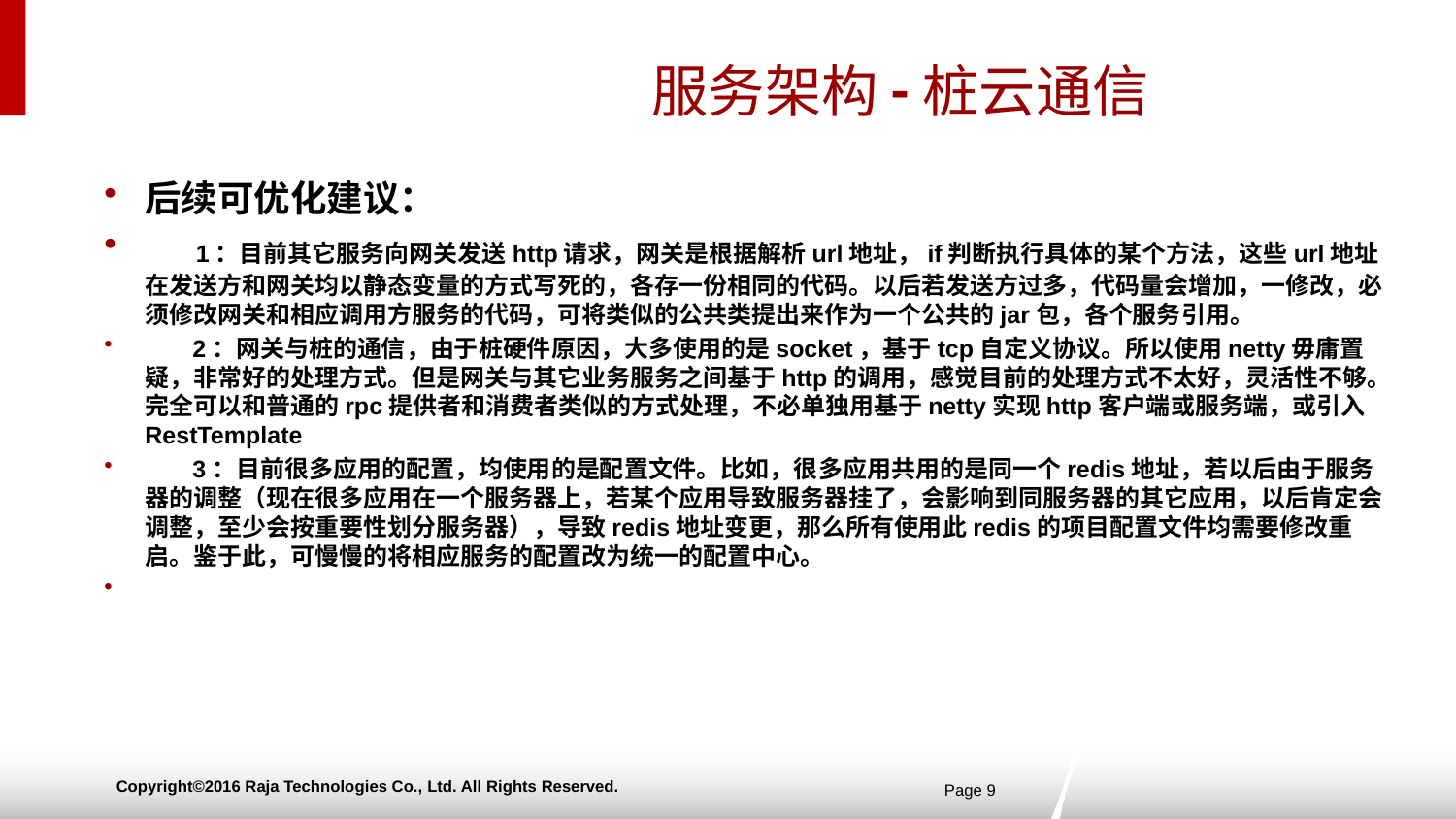

# 服务架构-桩云通信
后续可优化建议：
     1：目前其它服务向网关发送http请求，网关是根据解析url地址，if判断执行具体的某个方法，这些url地址在发送方和网关均以静态变量的方式写死的，各存一份相同的代码。以后若发送方过多，代码量会增加，一修改，必须修改网关和相应调用方服务的代码，可将类似的公共类提出来作为一个公共的jar包，各个服务引用。
       2：网关与桩的通信，由于桩硬件原因，大多使用的是socket，基于tcp自定义协议。所以使用netty毋庸置疑，非常好的处理方式。但是网关与其它业务服务之间基于http的调用，感觉目前的处理方式不太好，灵活性不够。完全可以和普通的rpc提供者和消费者类似的方式处理，不必单独用基于netty实现http客户端或服务端，或引入RestTemplate
       3：目前很多应用的配置，均使用的是配置文件。比如，很多应用共用的是同一个redis地址，若以后由于服务器的调整（现在很多应用在一个服务器上，若某个应用导致服务器挂了，会影响到同服务器的其它应用，以后肯定会调整，至少会按重要性划分服务器），导致redis地址变更，那么所有使用此redis的项目配置文件均需要修改重启。鉴于此，可慢慢的将相应服务的配置改为统一的配置中心。